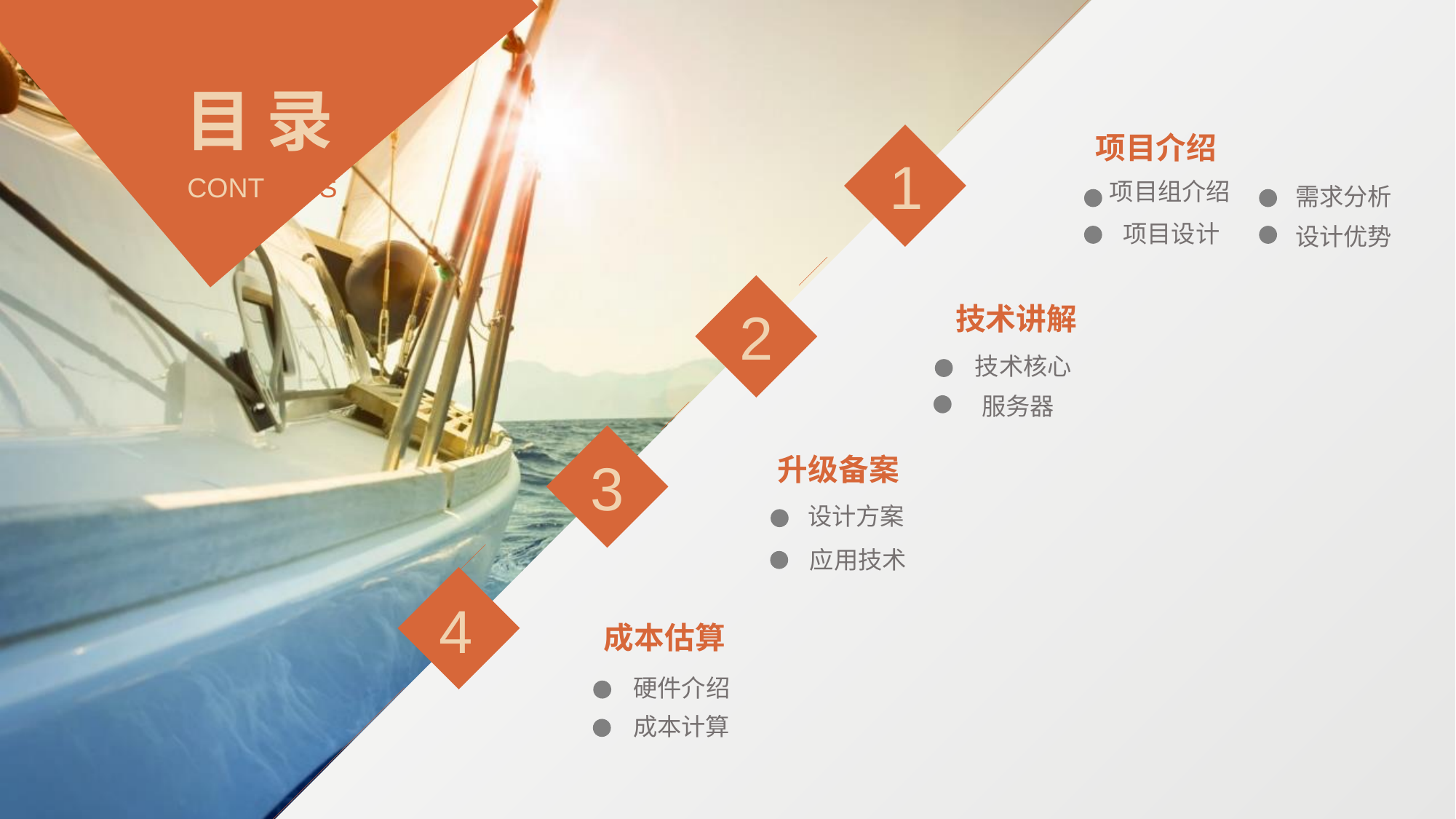

目 录
项目介绍

1
CONTENTS
项目组介绍
需求分析

项目设计
设计优势

技术讲解
2
技术核心

服务器

3
升级备案
设计方案

应用技术

4
成本估算
硬件介绍

成本计算